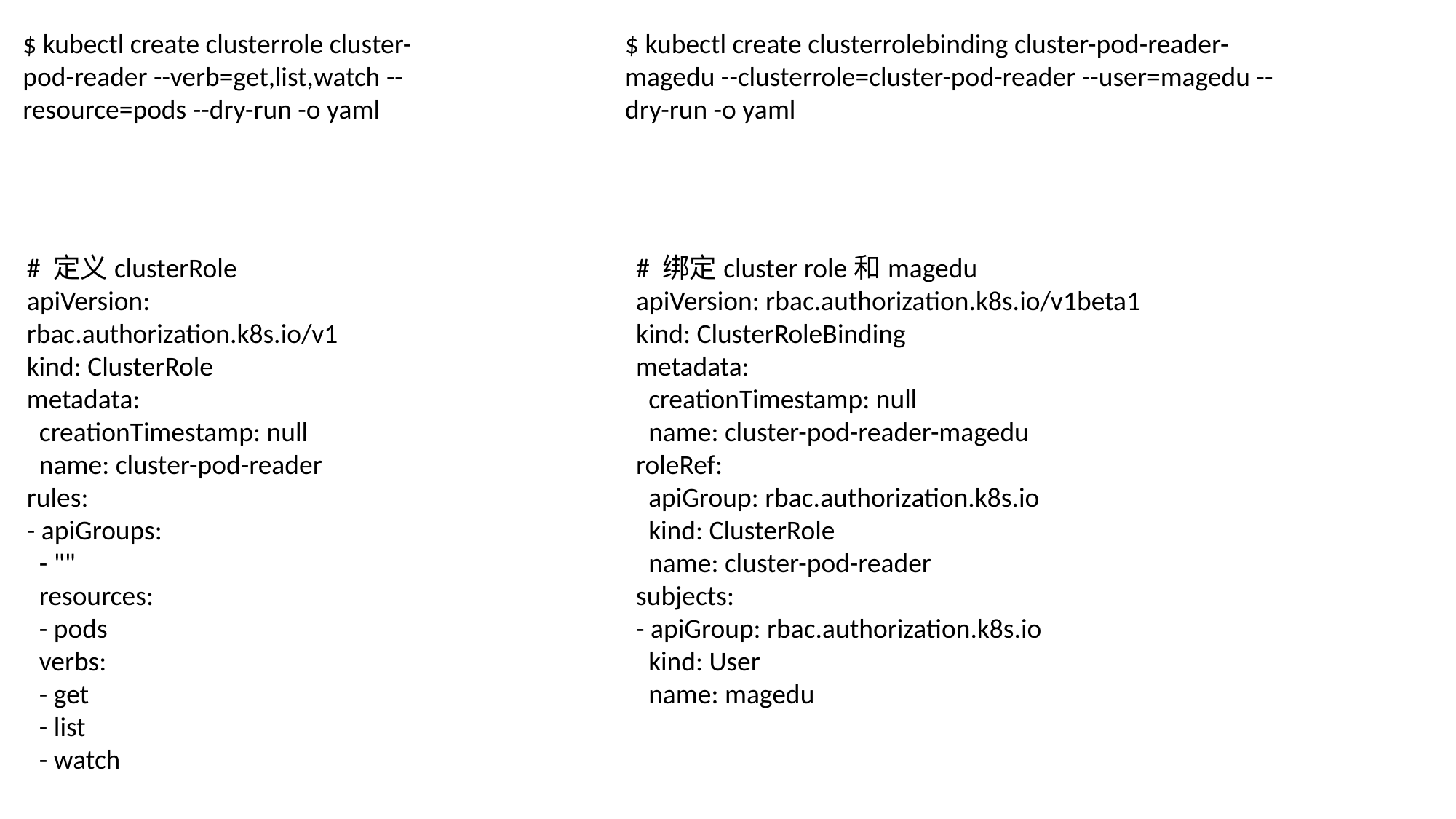

$ kubectl create clusterrole cluster-pod-reader --verb=get,list,watch --resource=pods --dry-run -o yaml
$ kubectl create clusterrolebinding cluster-pod-reader-magedu --clusterrole=cluster-pod-reader --user=magedu --dry-run -o yaml
# 定义clusterRole
apiVersion: rbac.authorization.k8s.io/v1
kind: ClusterRole
metadata:
  creationTimestamp: null
  name: cluster-pod-reader
rules:
- apiGroups:
  - ""
  resources:
  - pods
  verbs:
  - get
  - list
  - watch
# 绑定cluster role和magedu
apiVersion: rbac.authorization.k8s.io/v1beta1
kind: ClusterRoleBinding
metadata:
  creationTimestamp: null
  name: cluster-pod-reader-magedu
roleRef:
  apiGroup: rbac.authorization.k8s.io
  kind: ClusterRole
  name: cluster-pod-reader
subjects:
- apiGroup: rbac.authorization.k8s.io
  kind: User
  name: magedu